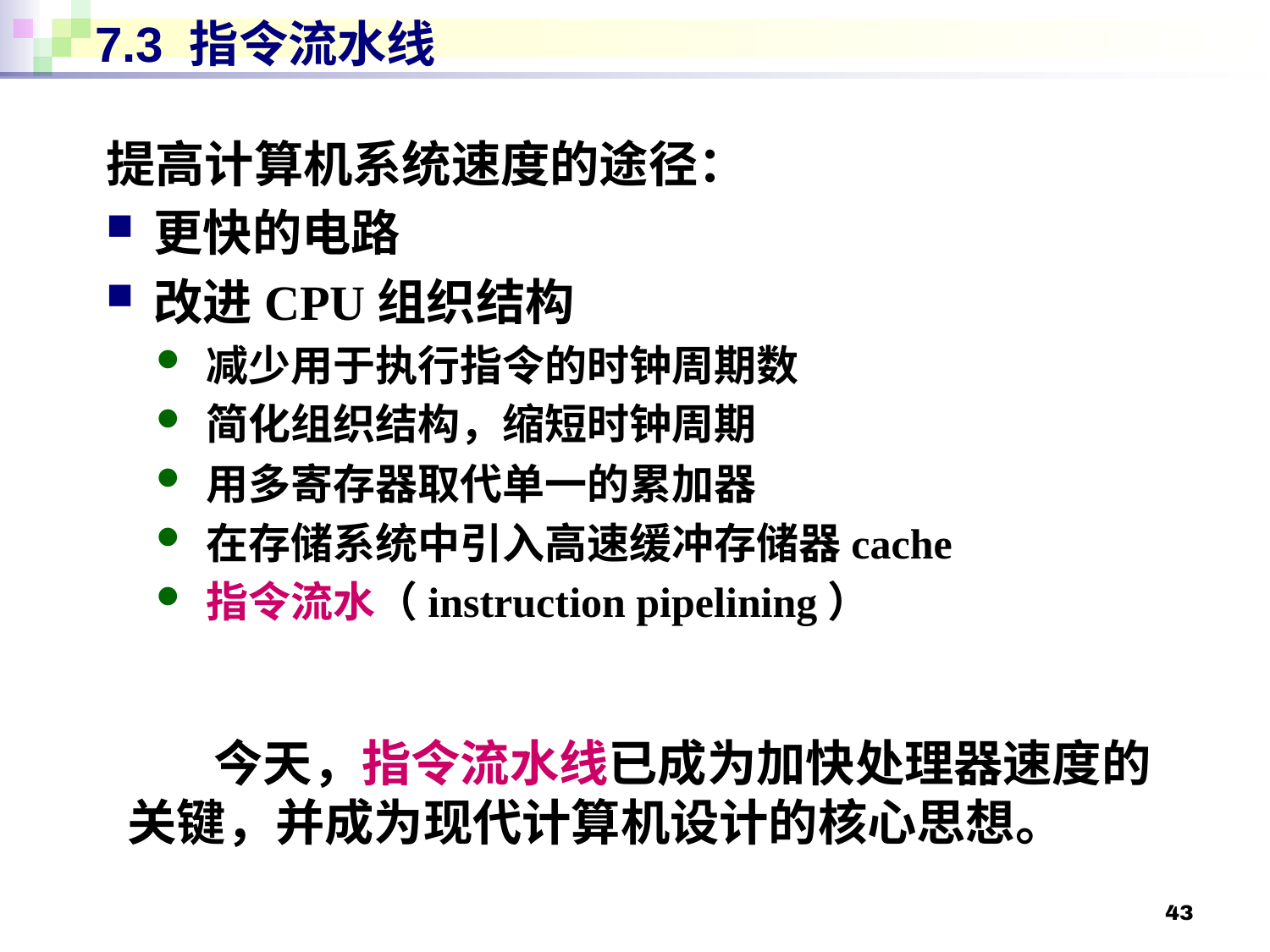

# 7.3 指令流水线
提高计算机系统速度的途径：
更快的电路
改进CPU组织结构
减少用于执行指令的时钟周期数
简化组织结构，缩短时钟周期
用多寄存器取代单一的累加器
在存储系统中引入高速缓冲存储器cache
指令流水（instruction pipelining）
今天，指令流水线已成为加快处理器速度的关键，并成为现代计算机设计的核心思想。
43